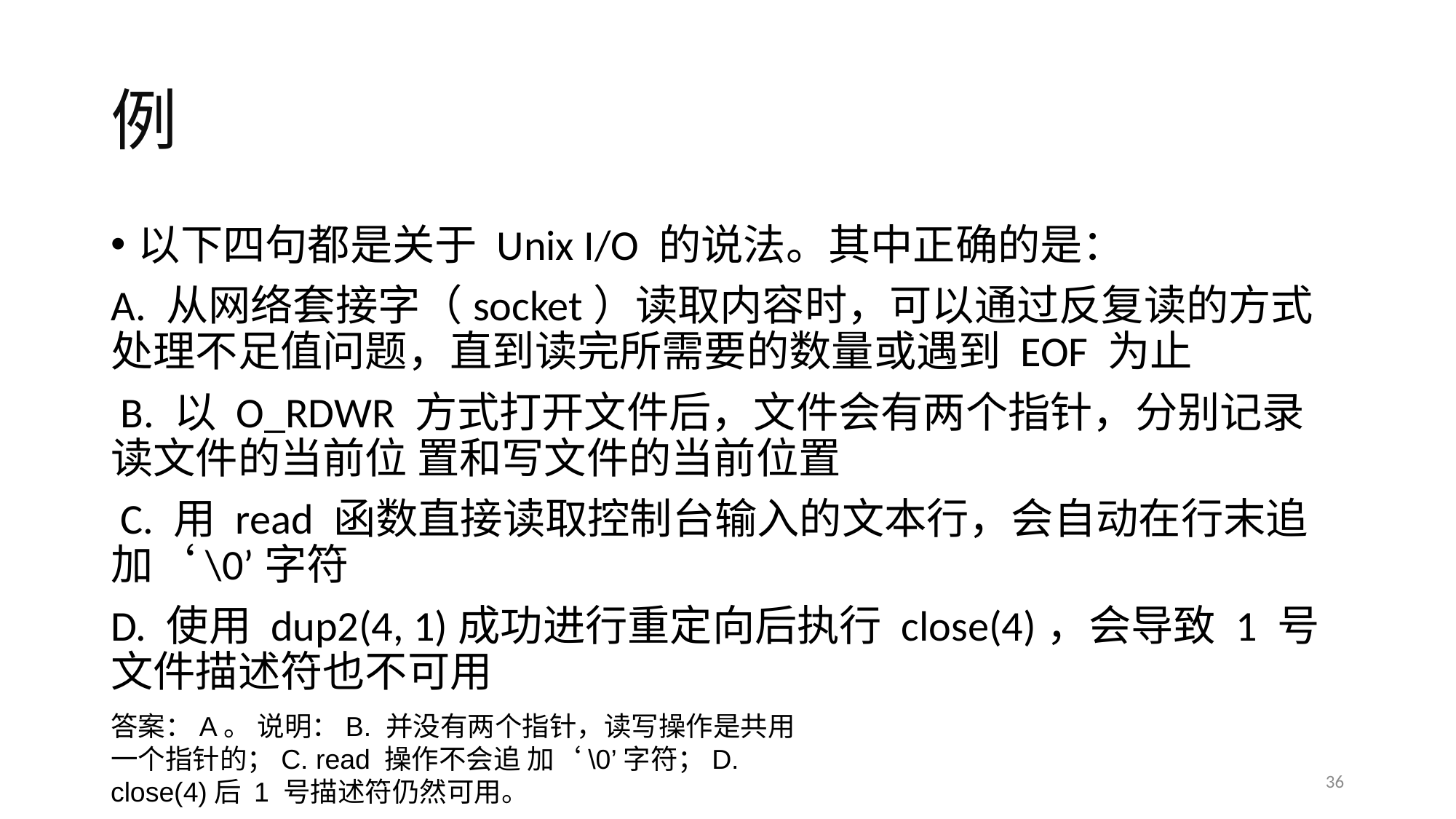

# 例
以下四句都是关于 Unix I/O 的说法。其中正确的是：
A. 从网络套接字（socket）读取内容时，可以通过反复读的方式处理不足值问题，直到读完所需要的数量或遇到 EOF 为止
 B. 以 O_RDWR 方式打开文件后，文件会有两个指针，分别记录读文件的当前位 置和写文件的当前位置
 C. 用 read 函数直接读取控制台输入的文本行，会自动在行末追加‘\0’字符
D. 使用 dup2(4, 1)成功进行重定向后执行 close(4)，会导致 1 号文件描述符也不可用
答案：A。 说明：B. 并没有两个指针，读写操作是共用一个指针的；C. read 操作不会追 加‘\0’字符；D. close(4)后 1 号描述符仍然可用。
36